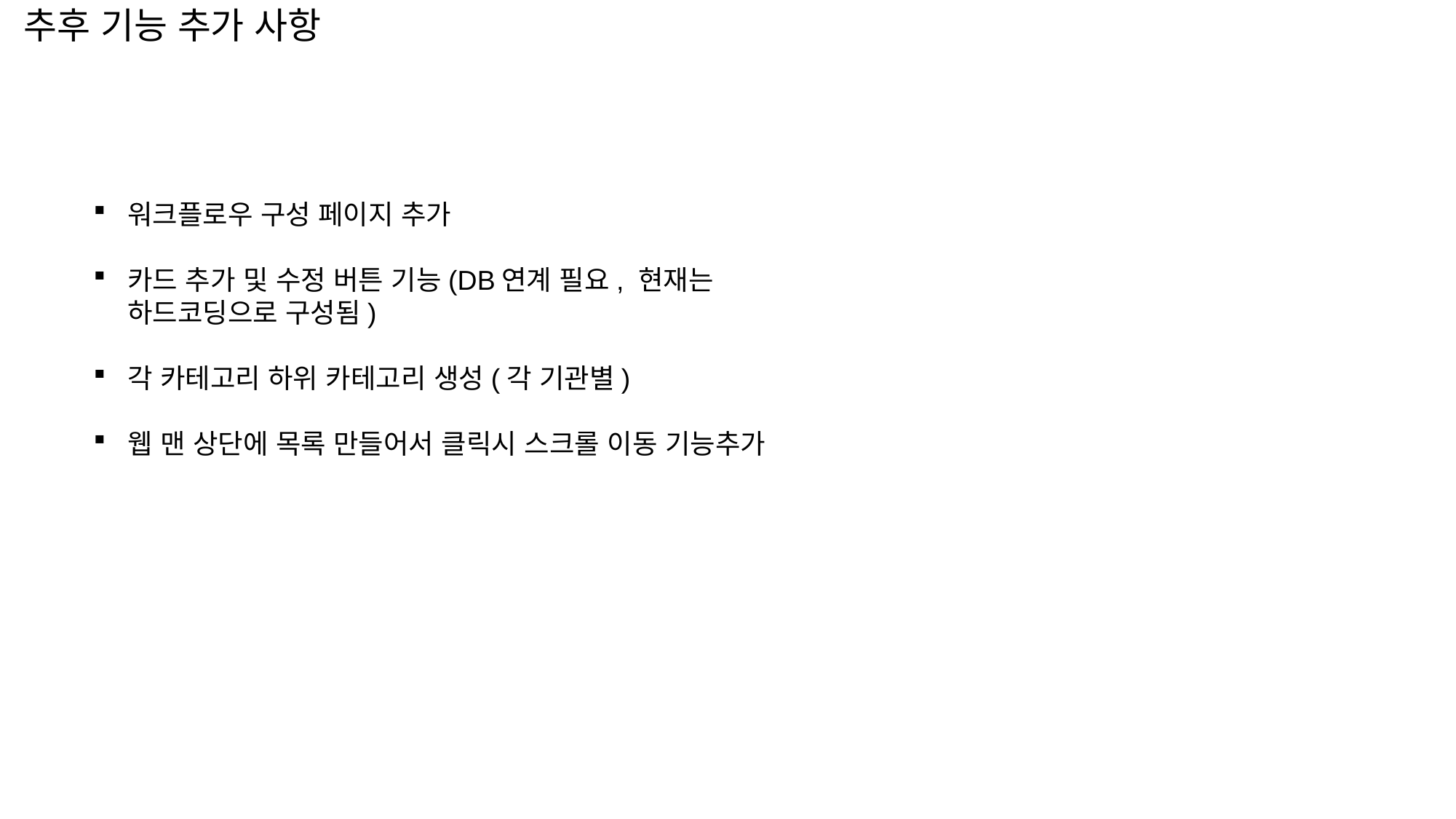

추후 기능 추가 사항
워크플로우 구성 페이지 추가

카드 추가 및 수정 버튼 기능(DB연계 필요, 현재는 하드코딩으로 구성됨)

각 카테고리 하위 카테고리 생성(각 기관별)

웹 맨 상단에 목록 만들어서 클릭시 스크롤 이동 기능추가